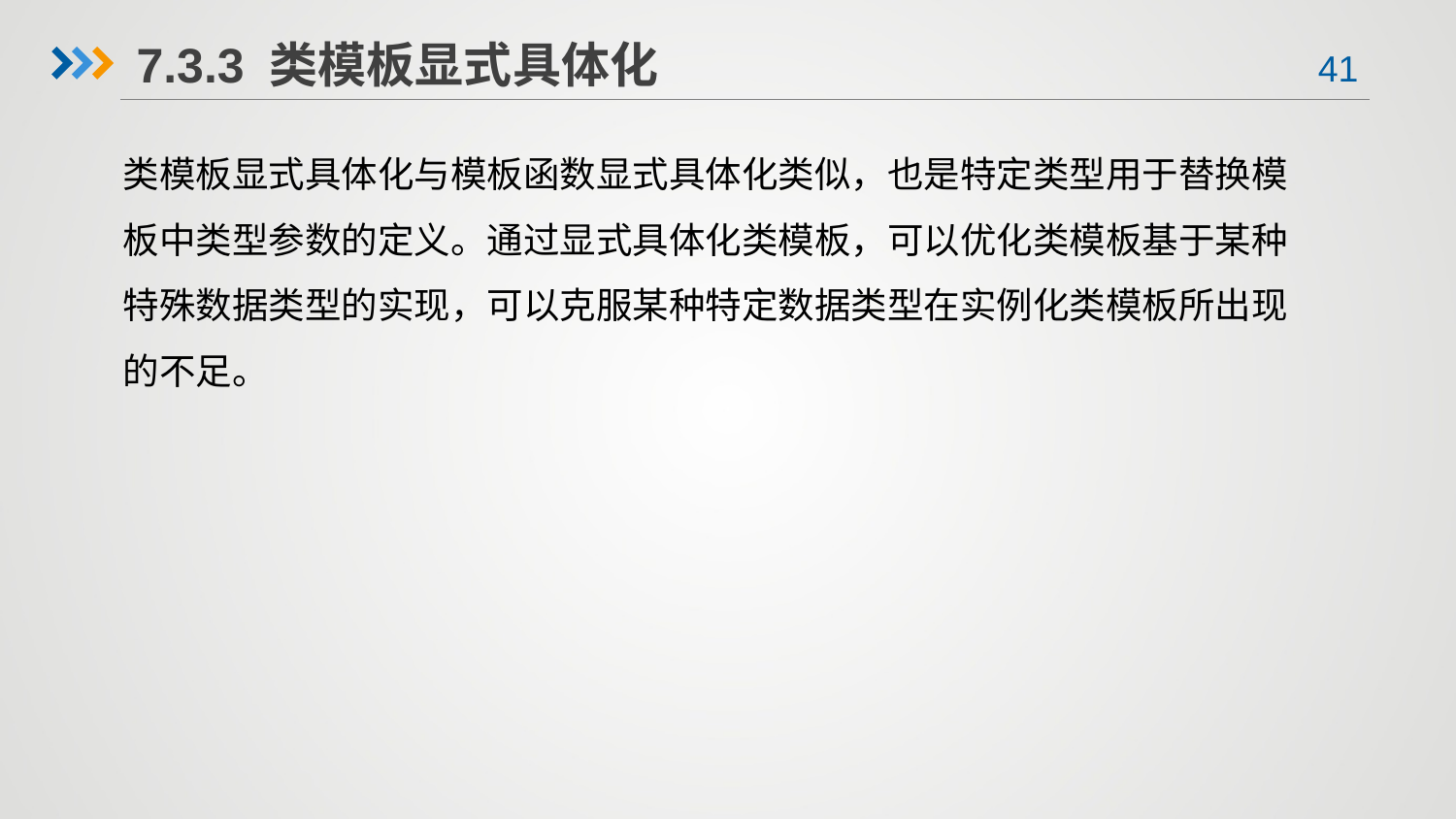

7.3.3 类模板显式具体化
类模板显式具体化与模板函数显式具体化类似，也是特定类型用于替换模板中类型参数的定义。通过显式具体化类模板，可以优化类模板基于某种特殊数据类型的实现，可以克服某种特定数据类型在实例化类模板所出现的不足。